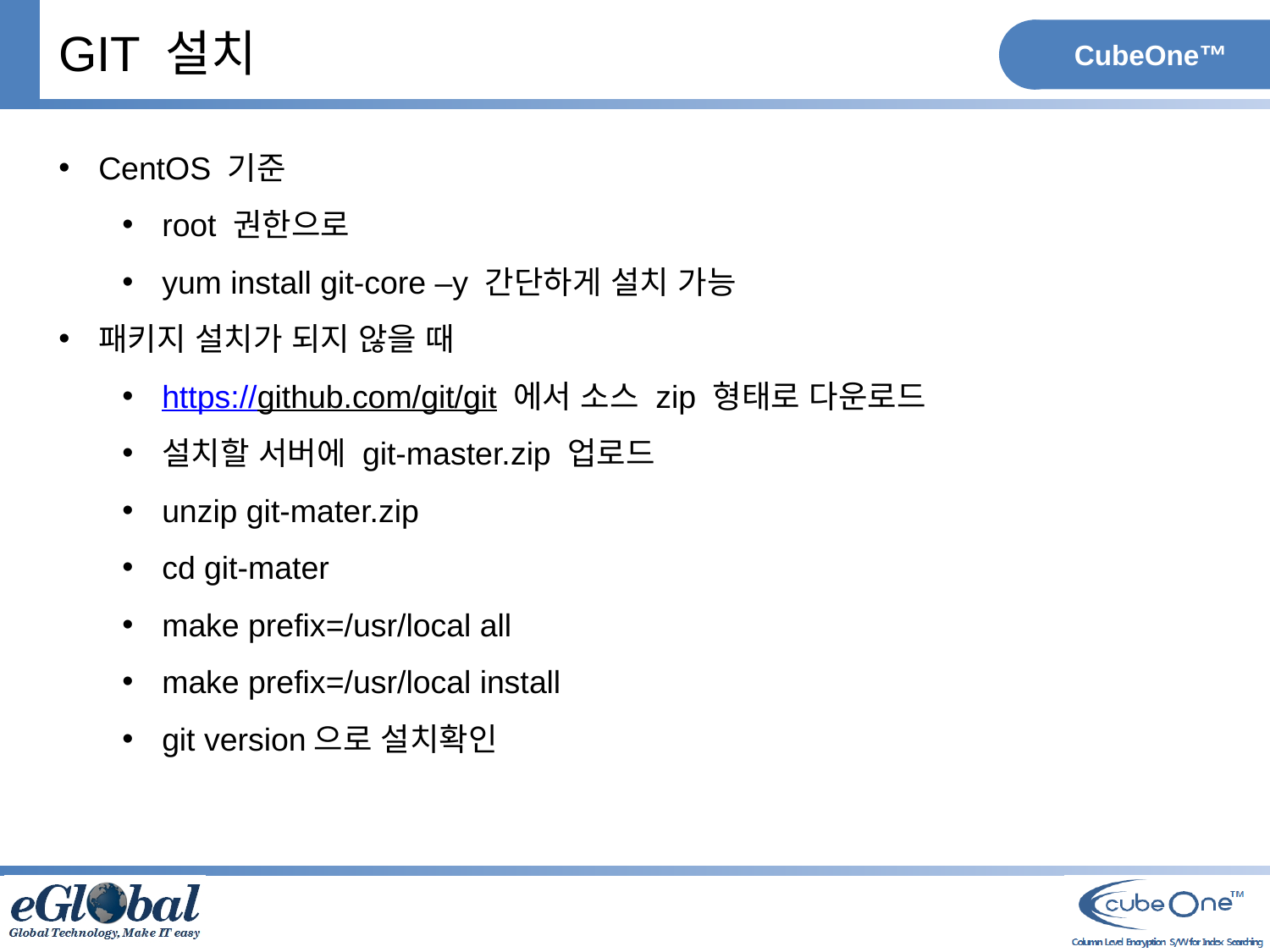

GIT 설치

CentOS 기준
root 권한으로
yum install git-core –y 간단하게 설치 가능
패키지 설치가 되지 않을 때
https://github.com/git/git 에서 소스 zip 형태로 다운로드
설치할 서버에 git-master.zip 업로드
unzip git-mater.zip
cd git-mater
make prefix=/usr/local all
make prefix=/usr/local install
git version으로 설치확인